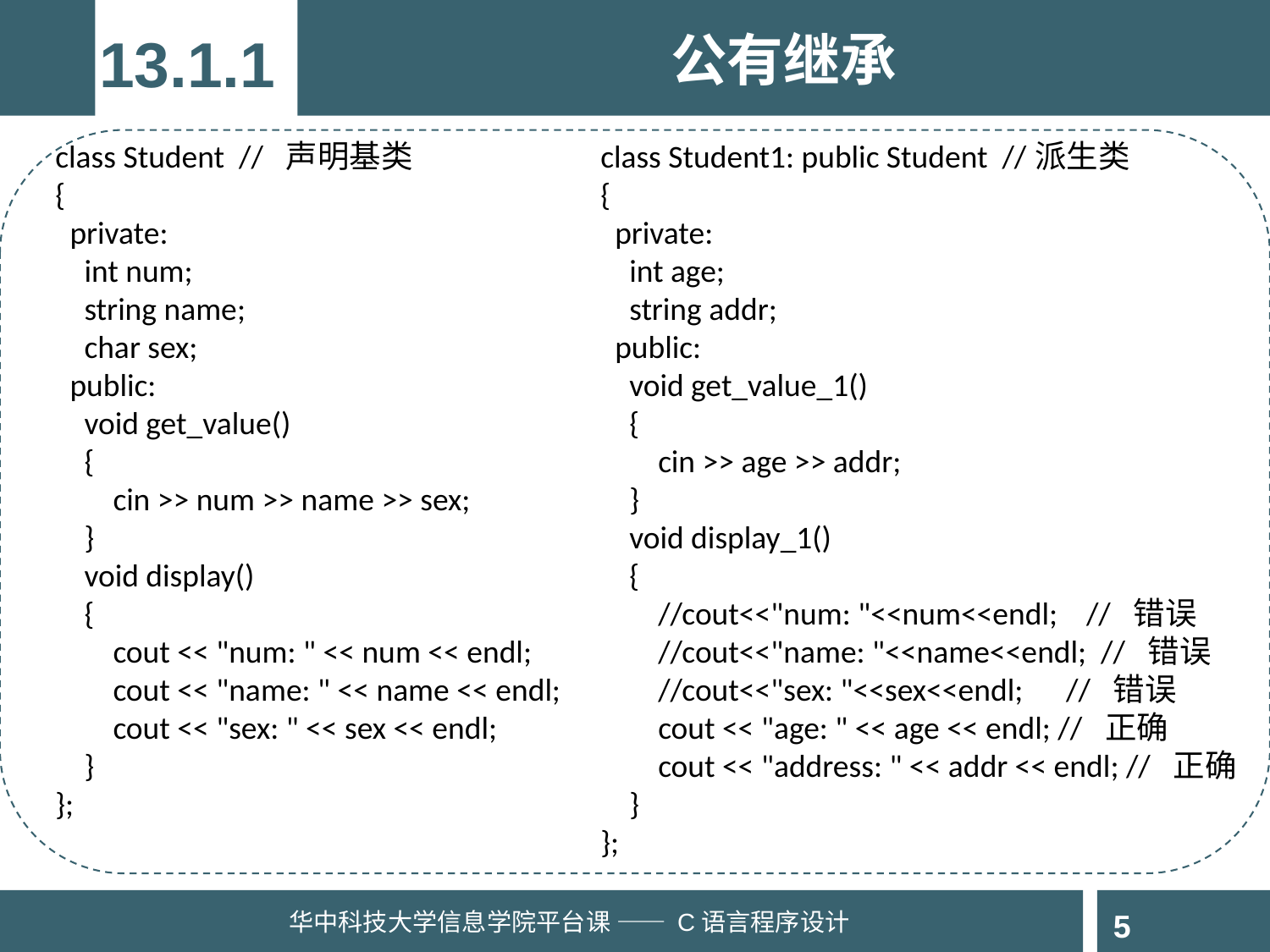

公有继承
13.1.1
class Student  //  声明基类
{
  private:
    int num;
    string name;
    char sex;
  public:
    void get_value()
    {
        cin >> num >> name >> sex;
    }
    void display()
    {
        cout << "num: " << num << endl;
        cout << "name: " << name << endl;
        cout << "sex: " << sex << endl;
    }
};

class Student1: public Student  //派生类
{
  private:
    int age;
    string addr;
  public:
    void get_value_1()
    {
        cin >> age >> addr;
    }
    void display_1()
    {
        //cout<<"num: "<<num<<endl;    //  错误
        //cout<<"name: "<<name<<endl;  //  错误
        //cout<<"sex: "<<sex<<endl;      //  错误
        cout << "age: " << age << endl; //  正确
        cout << "address: " << addr << endl; //  正确
    }
};